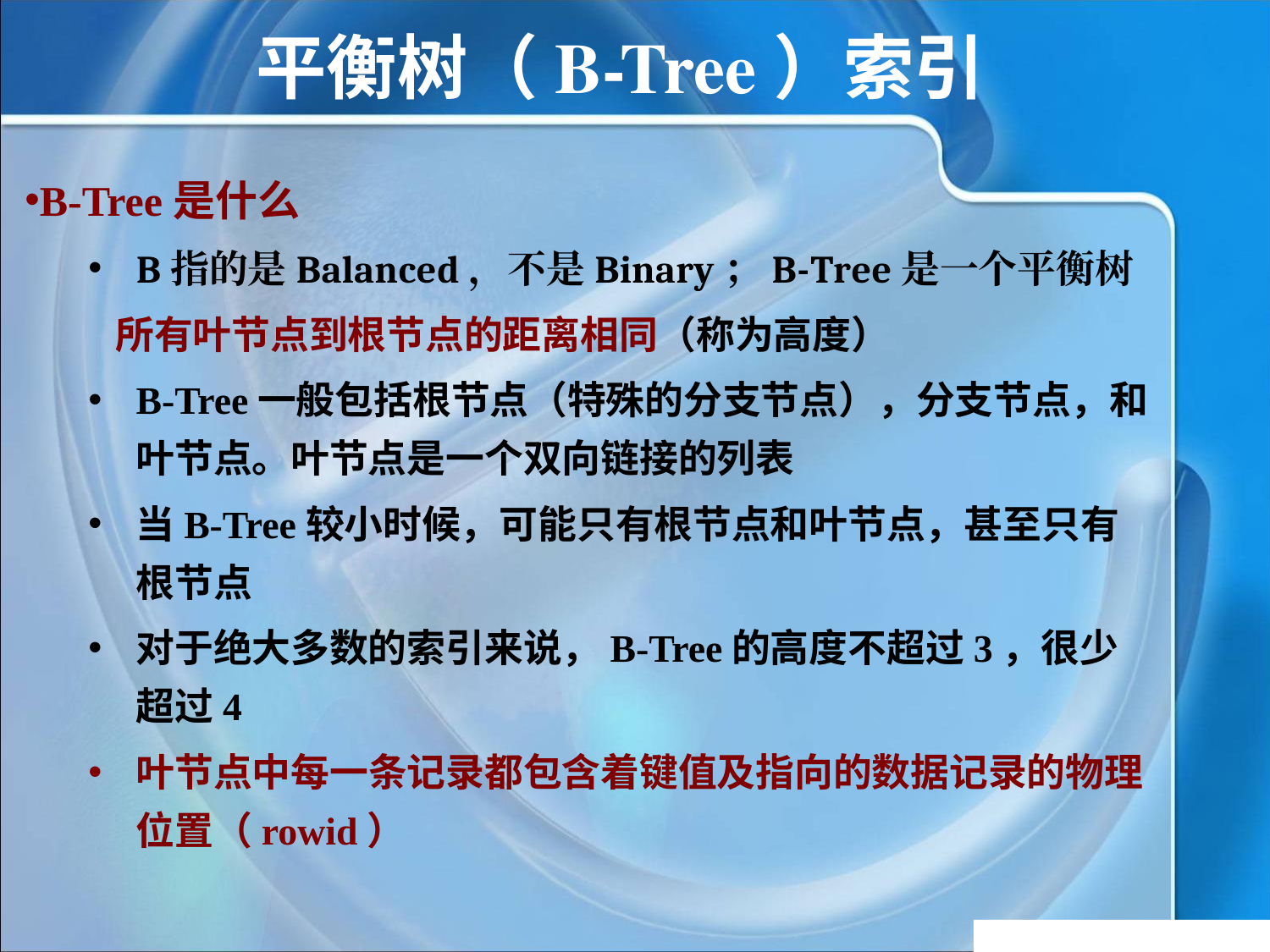

平衡树（B-Tree）索引
B-Tree是什么
B指的是Balanced，不是Binary；B-Tree是一个平衡树
  所有叶节点到根节点的距离相同（称为高度）
B-Tree一般包括根节点（特殊的分支节点），分支节点，和叶节点。叶节点是一个双向链接的列表
当B-Tree较小时候，可能只有根节点和叶节点，甚至只有根节点
对于绝大多数的索引来说，B-Tree的高度不超过3，很少超过4
叶节点中每一条记录都包含着键值及指向的数据记录的物理位置（rowid）
76